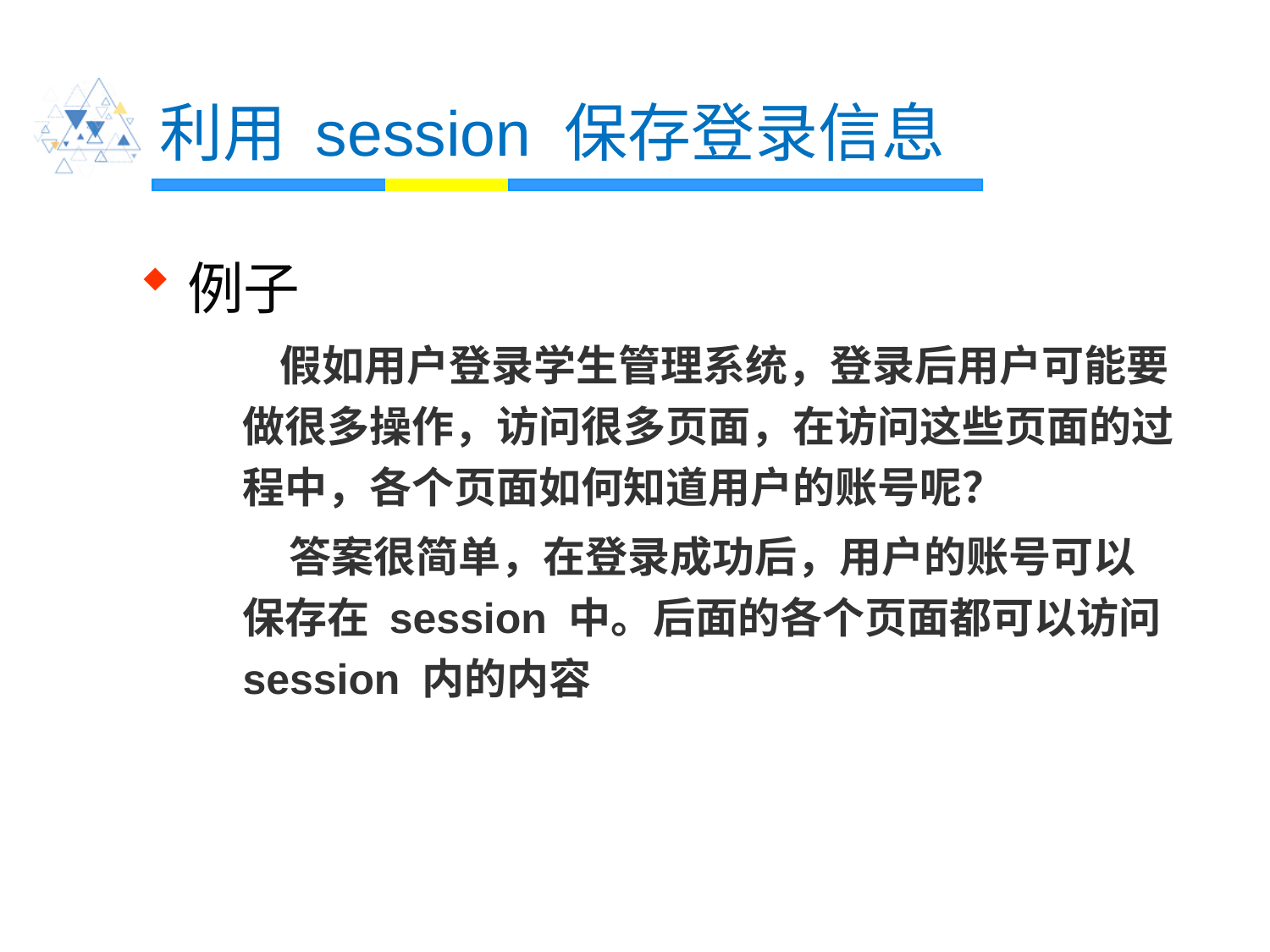

# 利用 session 保存登录信息
例子
       假如用户登录学生管理系统，登录后用户可能要做很多操作，访问很多页面，在访问这些页面的过程中，各个页面如何知道用户的账号呢？
        答案很简单，在登录成功后，用户的账号可以保存在 session 中。后面的各个页面都可以访问 session 内的内容